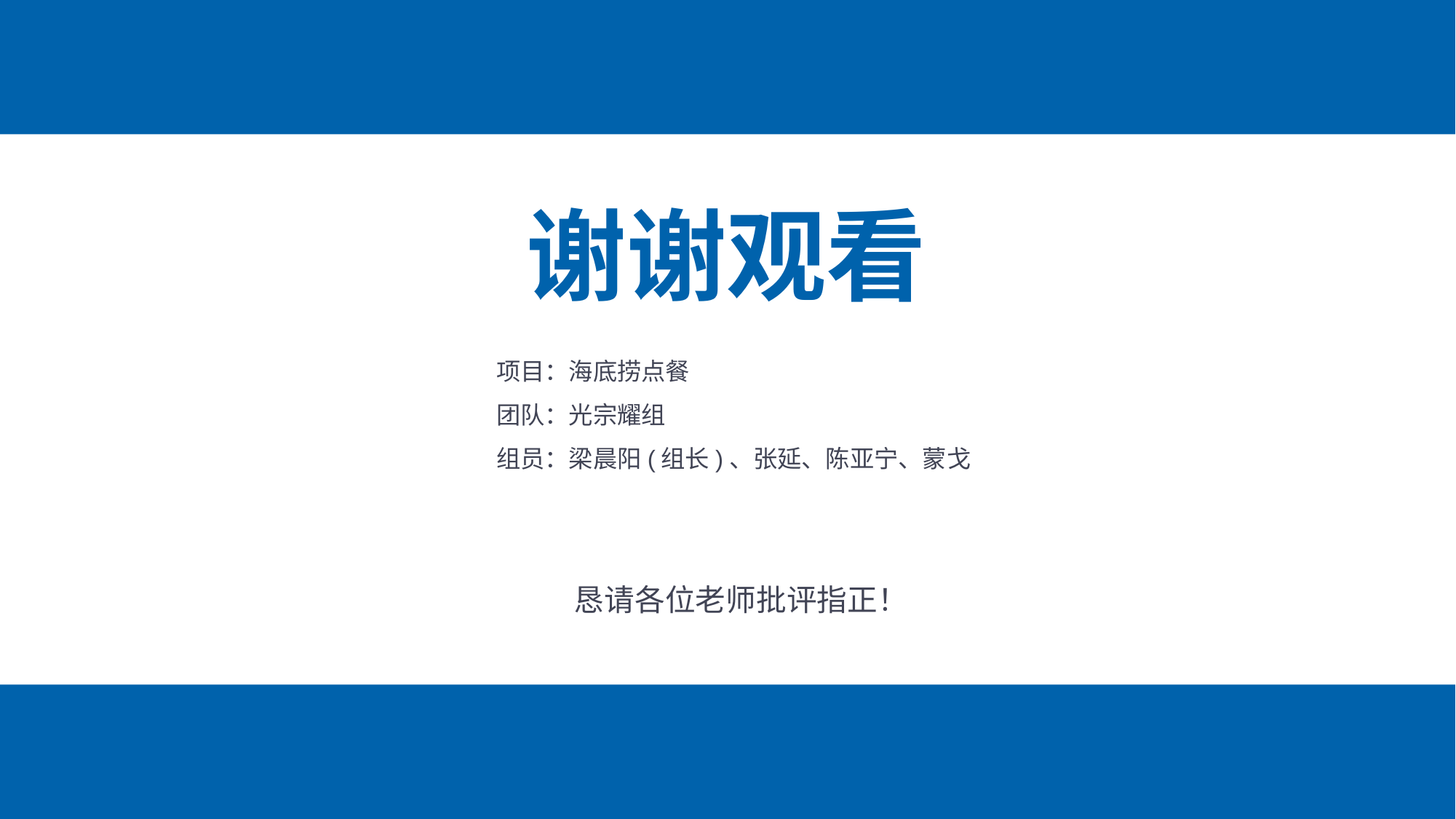

谢谢观看
项目：海底捞点餐
团队：光宗耀组
组员：梁晨阳(组长)、张延、陈亚宁、蒙戈
恳请各位老师批评指正！